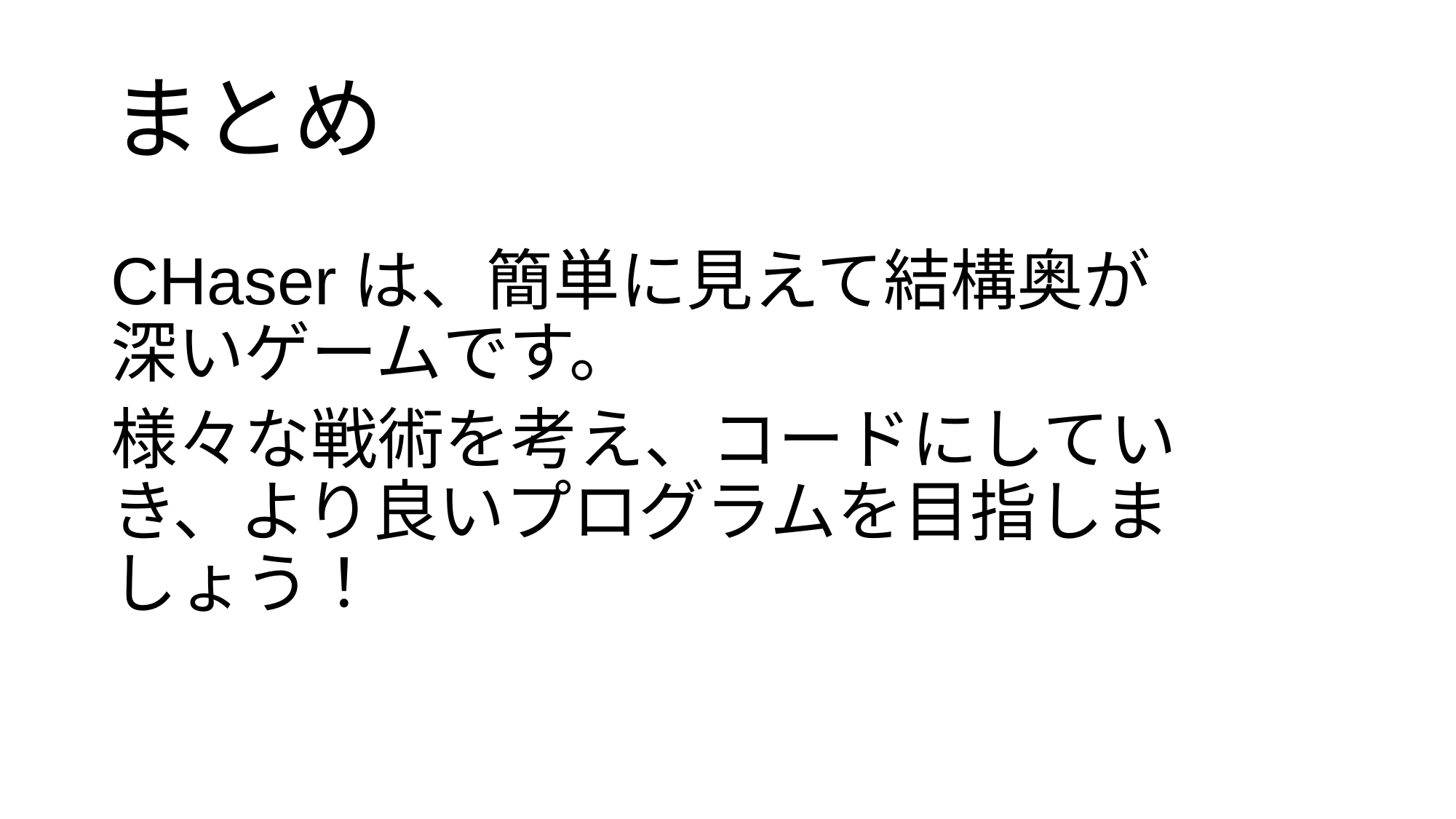

# まとめ
CHaserは、簡単に見えて結構奥が深いゲームです。
様々な戦術を考え、コードにしていき、より良いプログラムを目指しましょう！